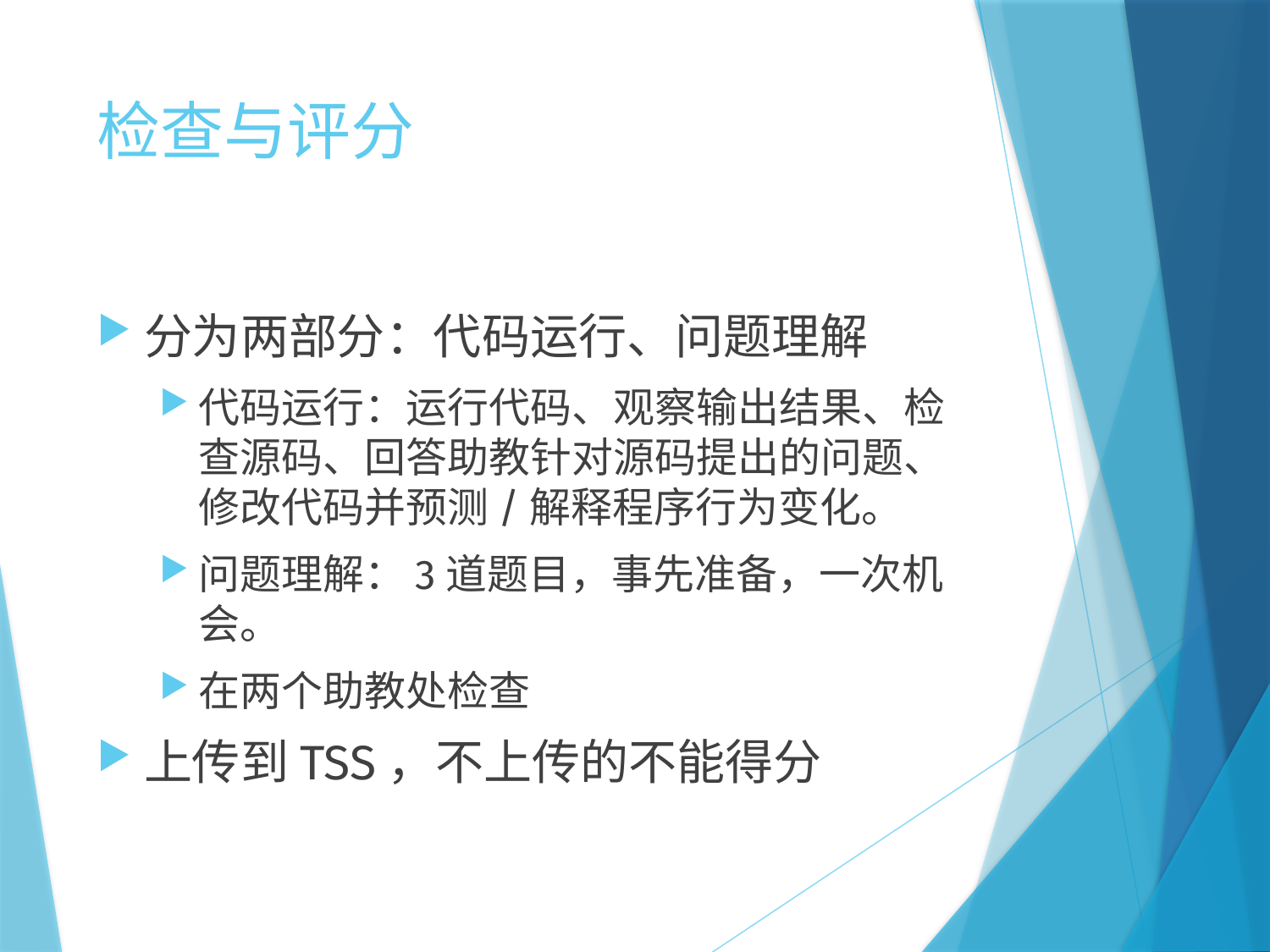

# 检查与评分
分为两部分：代码运行、问题理解
代码运行：运行代码、观察输出结果、检查源码、回答助教针对源码提出的问题、修改代码并预测/解释程序行为变化。
问题理解：3道题目，事先准备，一次机会。
在两个助教处检查
上传到TSS，不上传的不能得分